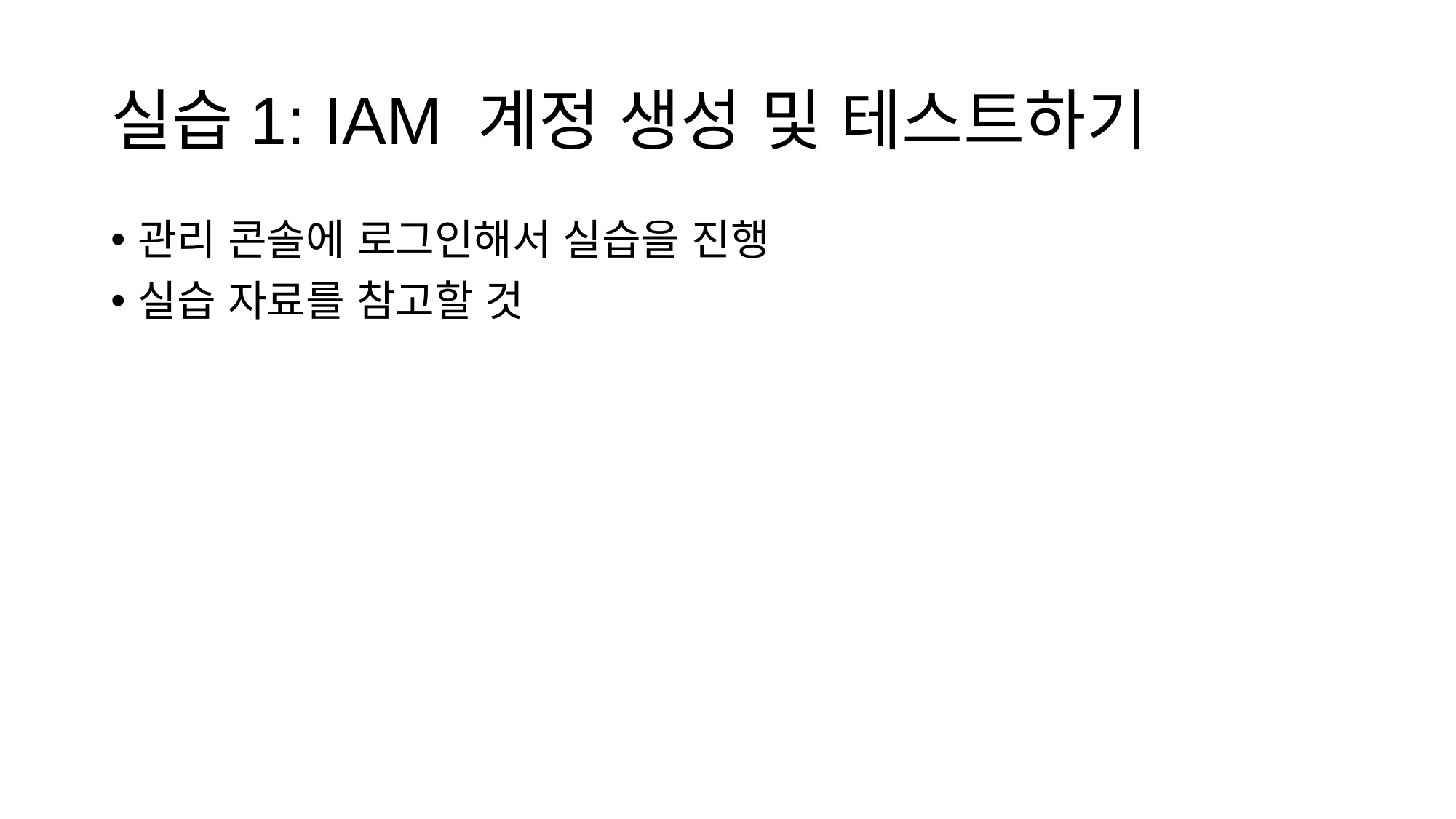

# 실습1: IAM 계정 생성 및 테스트하기
관리 콘솔에 로그인해서 실습을 진행
실습 자료를 참고할 것